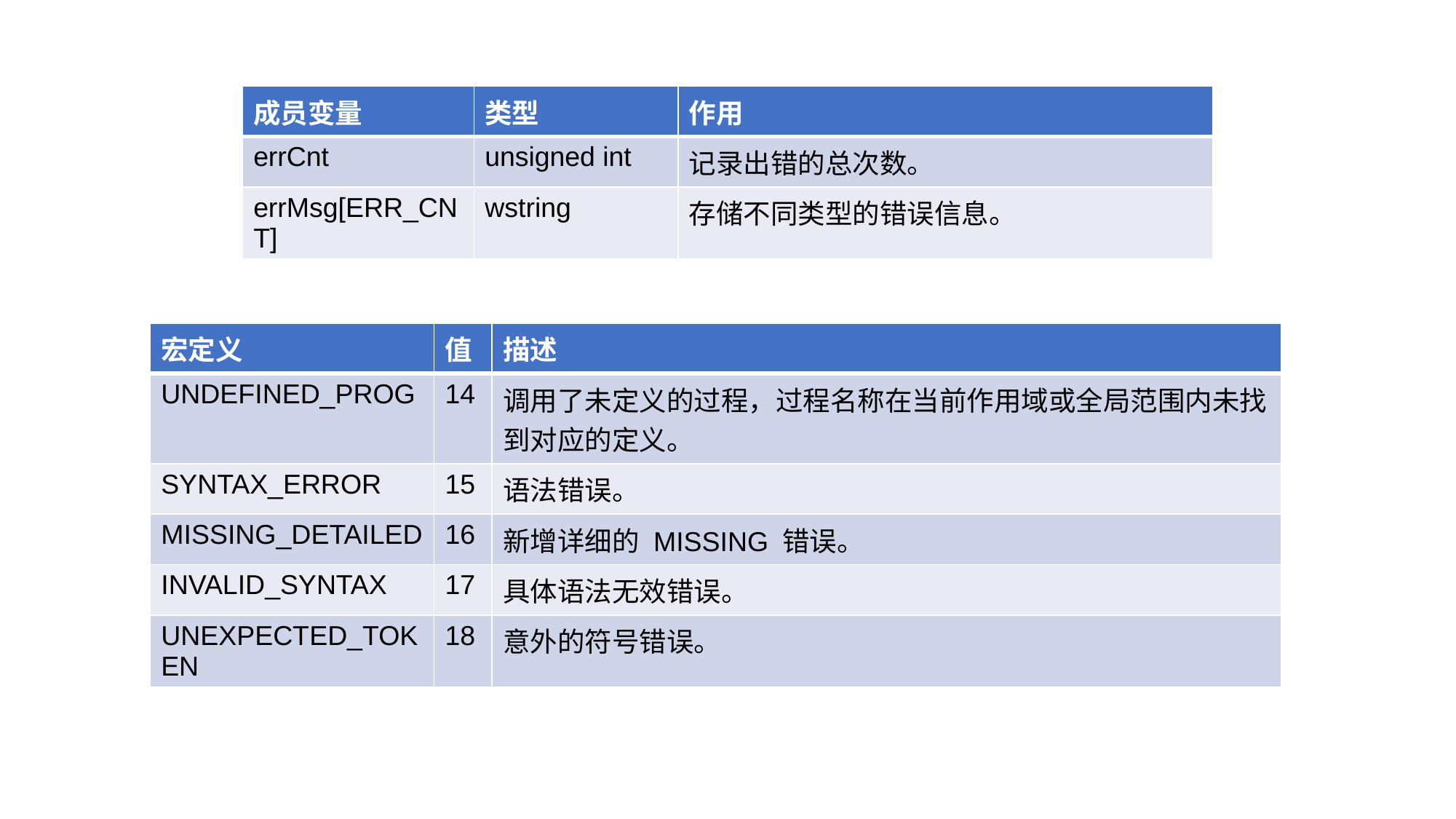

| 成员变量 | 类型 | 作用 |
| --- | --- | --- |
| errCnt | unsigned int | 记录出错的总次数。 |
| errMsg[ERR\_CNT] | wstring | 存储不同类型的错误信息。 |
| 宏定义 | 值 | 描述 |
| --- | --- | --- |
| UNDEFINED\_PROG | 14 | 调用了未定义的过程，过程名称在当前作用域或全局范围内未找到对应的定义。 |
| SYNTAX\_ERROR | 15 | 语法错误。 |
| MISSING\_DETAILED | 16 | 新增详细的 MISSING 错误。 |
| INVALID\_SYNTAX | 17 | 具体语法无效错误。 |
| UNEXPECTED\_TOKEN | 18 | 意外的符号错误。 |